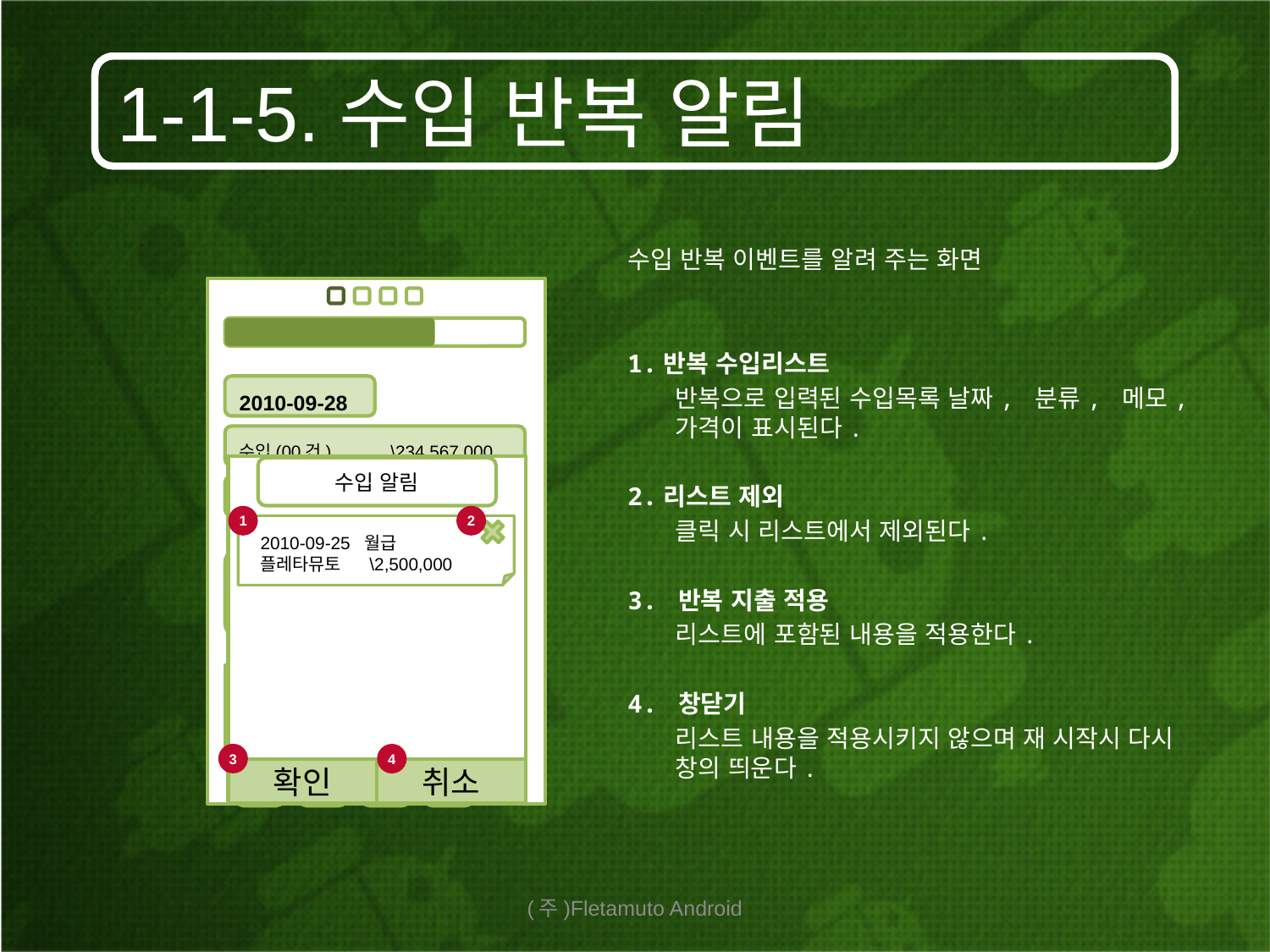

# 1-1-5.수입 반복 알림
수입 반복 이벤트를 알려 주는 화면

1.반복 수입리스트
	반복으로 입력된 수입목록 날짜, 분류, 메모, 가격이 표시된다.

2.리스트 제외
	클릭 시 리스트에서 제외된다.

3. 반복 지출 적용
	리스트에 포함된 내용을 적용한다.

4. 창닫기
	리스트 내용을 적용시키지 않으며 재 시작시 다시 창의 띄운다.

2010-09-28
수입(00건)	     \234,567,000
지출(00건)	     \234,567,000

이번 달 생활비

\70,000
\300,000
수입
지출
\1,234,567,000
\1,234,567,000

수입 알림
1
2

2010-09-25  월급
플레타뮤토     \2,500,000
3
4
확인
취소
(주)Fletamuto Android